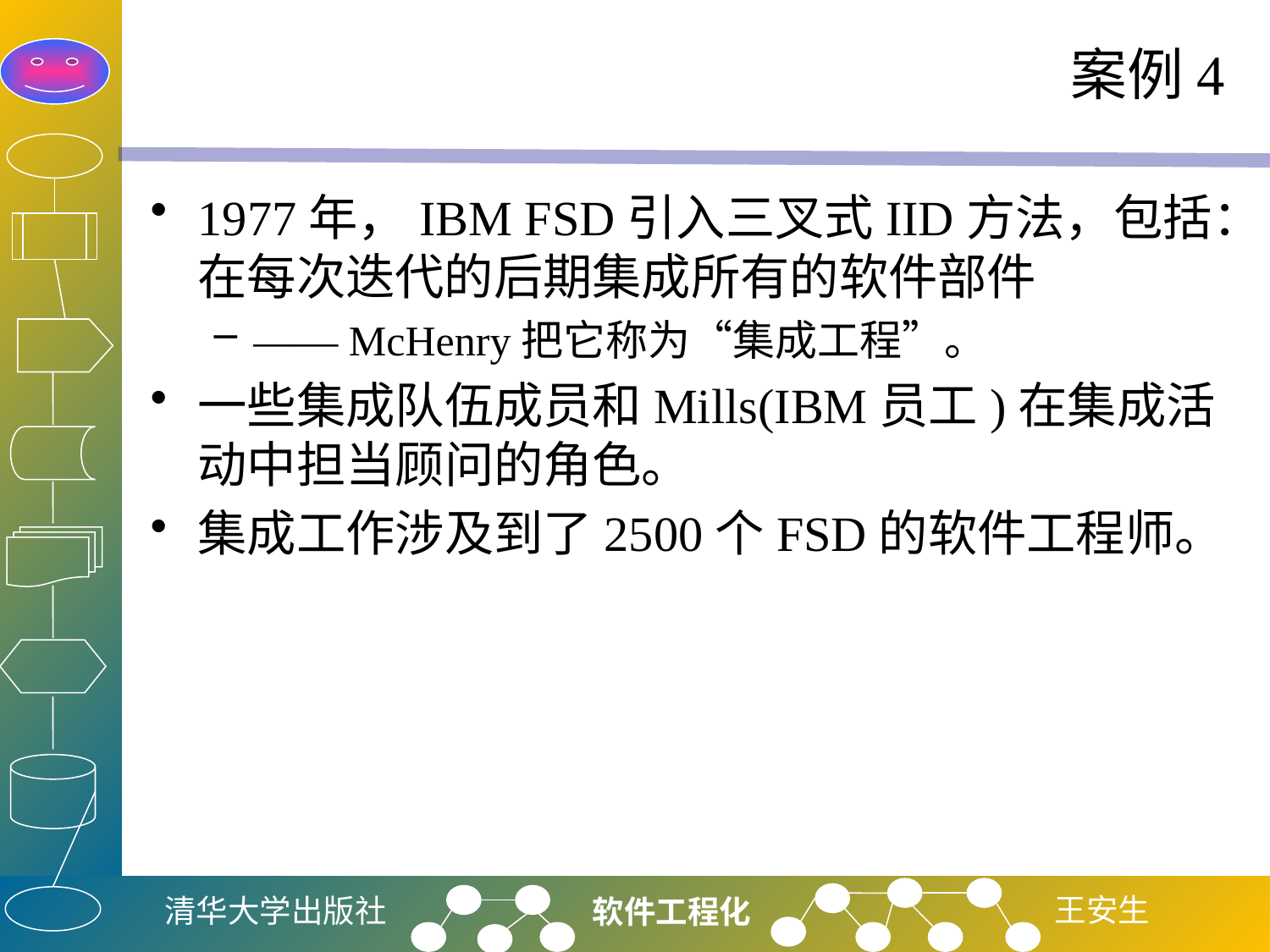

# 案例4
1977年，IBM FSD引入三叉式IID方法，包括：在每次迭代的后期集成所有的软件部件
—— McHenry把它称为“集成工程”。
一些集成队伍成员和Mills(IBM员工)在集成活动中担当顾问的角色。
集成工作涉及到了2500个FSD的软件工程师。